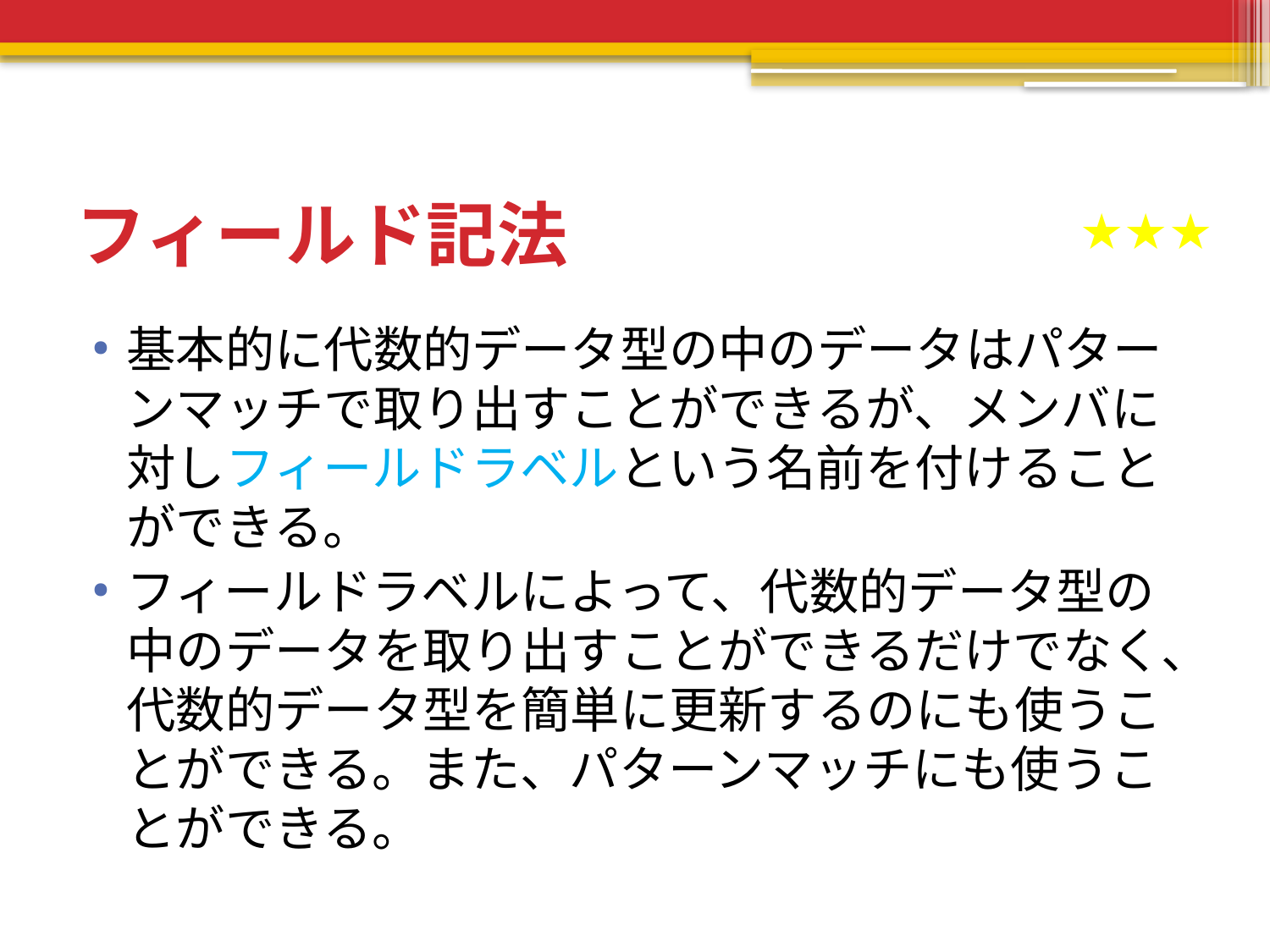

# フィールド記法
★★★★★
基本的に代数的データ型の中のデータはパターンマッチで取り出すことができるが、メンバに対しフィールドラベルという名前を付けることができる。
フィールドラベルによって、代数的データ型の中のデータを取り出すことができるだけでなく、代数的データ型を簡単に更新するのにも使うことができる。また、パターンマッチにも使うことができる。